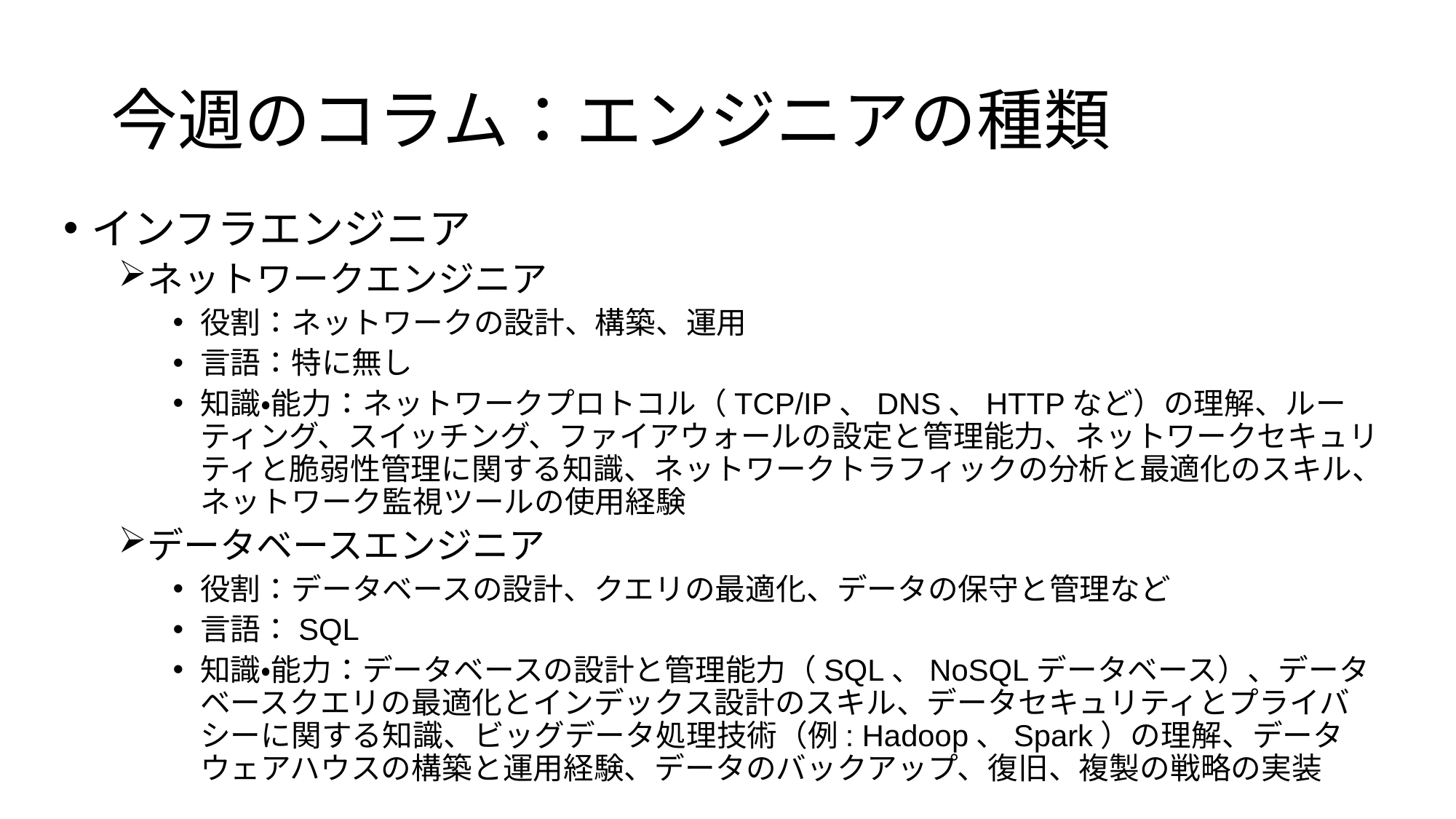

# 今週のコラム：エンジニアの種類
インフラエンジニア
ネットワークエンジニア
役割：ネットワークの設計、構築、運用
言語：特に無し
知識・能力：ネットワークプロトコル（TCP/IP、DNS、HTTPなど）の理解、ルーティング、スイッチング、ファイアウォールの設定と管理能力、ネットワークセキュリティと脆弱性管理に関する知識、ネットワークトラフィックの分析と最適化のスキル、ネットワーク監視ツールの使用経験
データベースエンジニア
役割：データベースの設計、クエリの最適化、データの保守と管理など
言語：SQL
知識・能力：データベースの設計と管理能力（SQL、NoSQLデータベース）、データベースクエリの最適化とインデックス設計のスキル、データセキュリティとプライバシーに関する知識、ビッグデータ処理技術（例: Hadoop、Spark）の理解、データウェアハウスの構築と運用経験、データのバックアップ、復旧、複製の戦略の実装